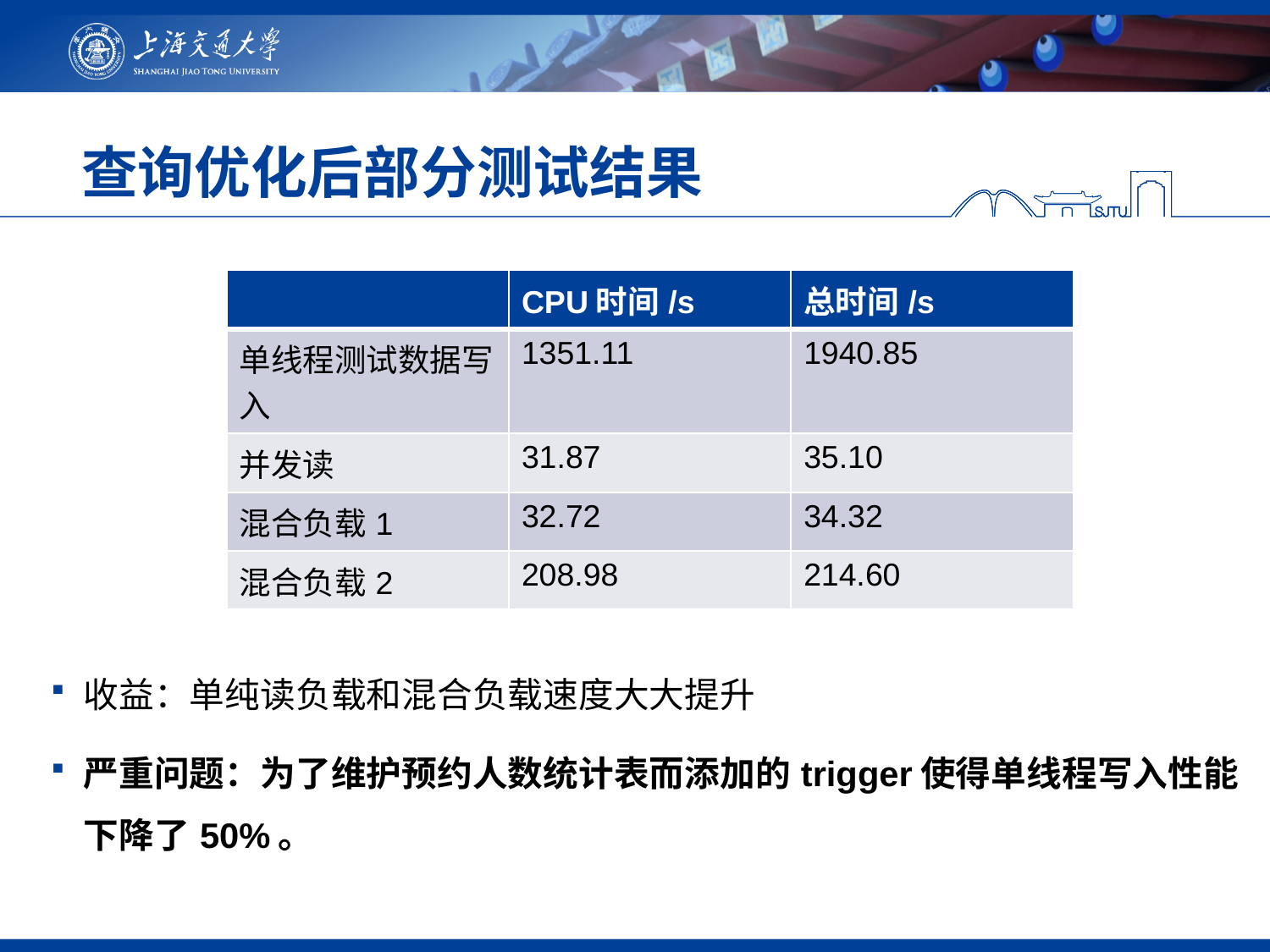

# 查询优化后部分测试结果
|  | CPU时间/s | 总时间/s |
| --- | --- | --- |
| 单线程测试数据写入 | 1351.11 | 1940.85 |
| 并发读 | 31.87 | 35.10 |
| 混合负载1 | 32.72 | 34.32 |
| 混合负载2 | 208.98 | 214.60 |

收益：单纯读负载和混合负载速度大大提升
严重问题：为了维护预约人数统计表而添加的trigger使得单线程写入性能下降了50%。